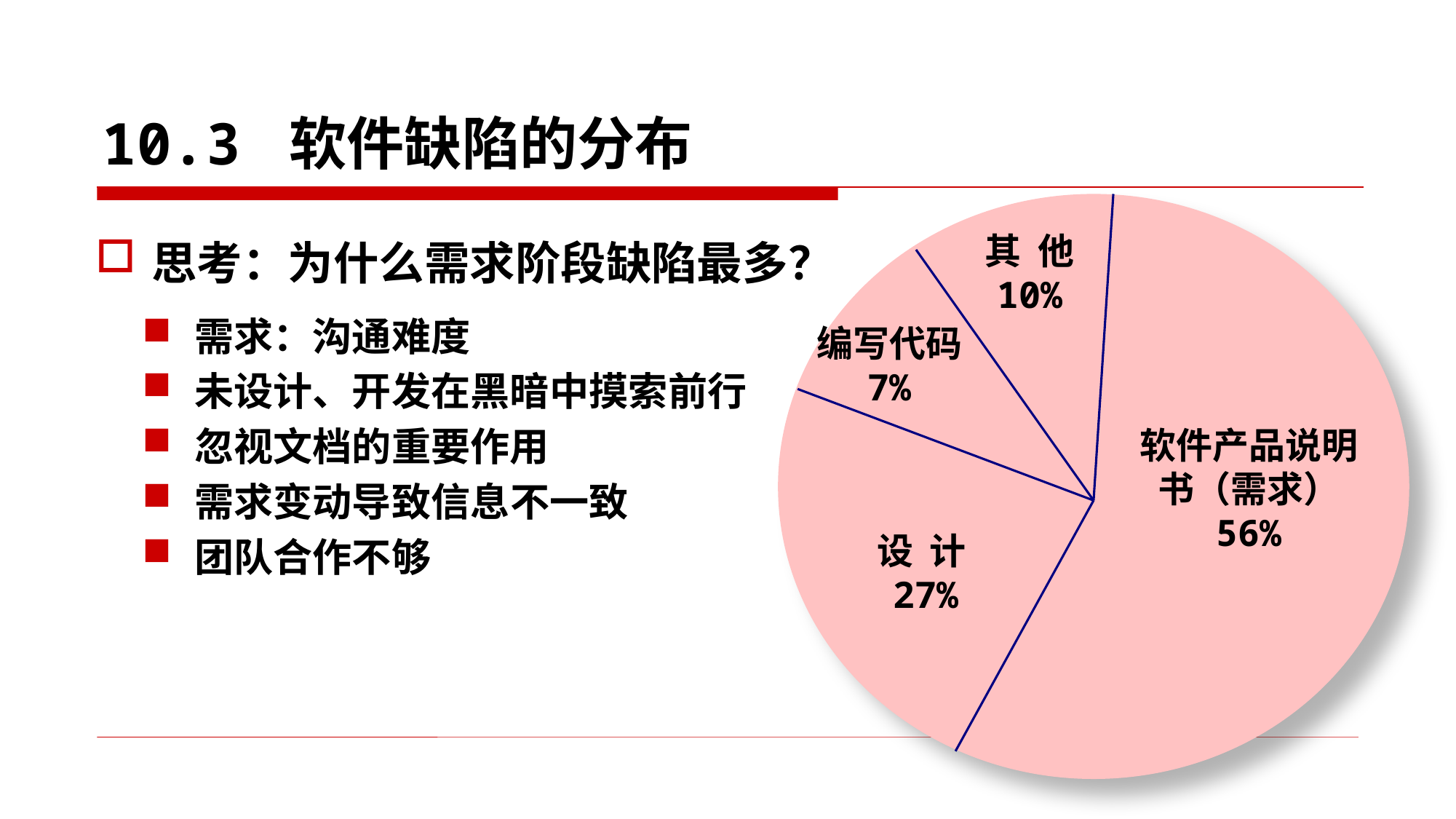

# 10.3 软件缺陷的分布

其  他
10%

编写代码
7%

软件产品说明书（需求）
56%

设  计27%
思考：为什么需求阶段缺陷最多？

需求：沟通难度
未设计、开发在黑暗中摸索前行
忽视文档的重要作用
需求变动导致信息不一致
团队合作不够

23